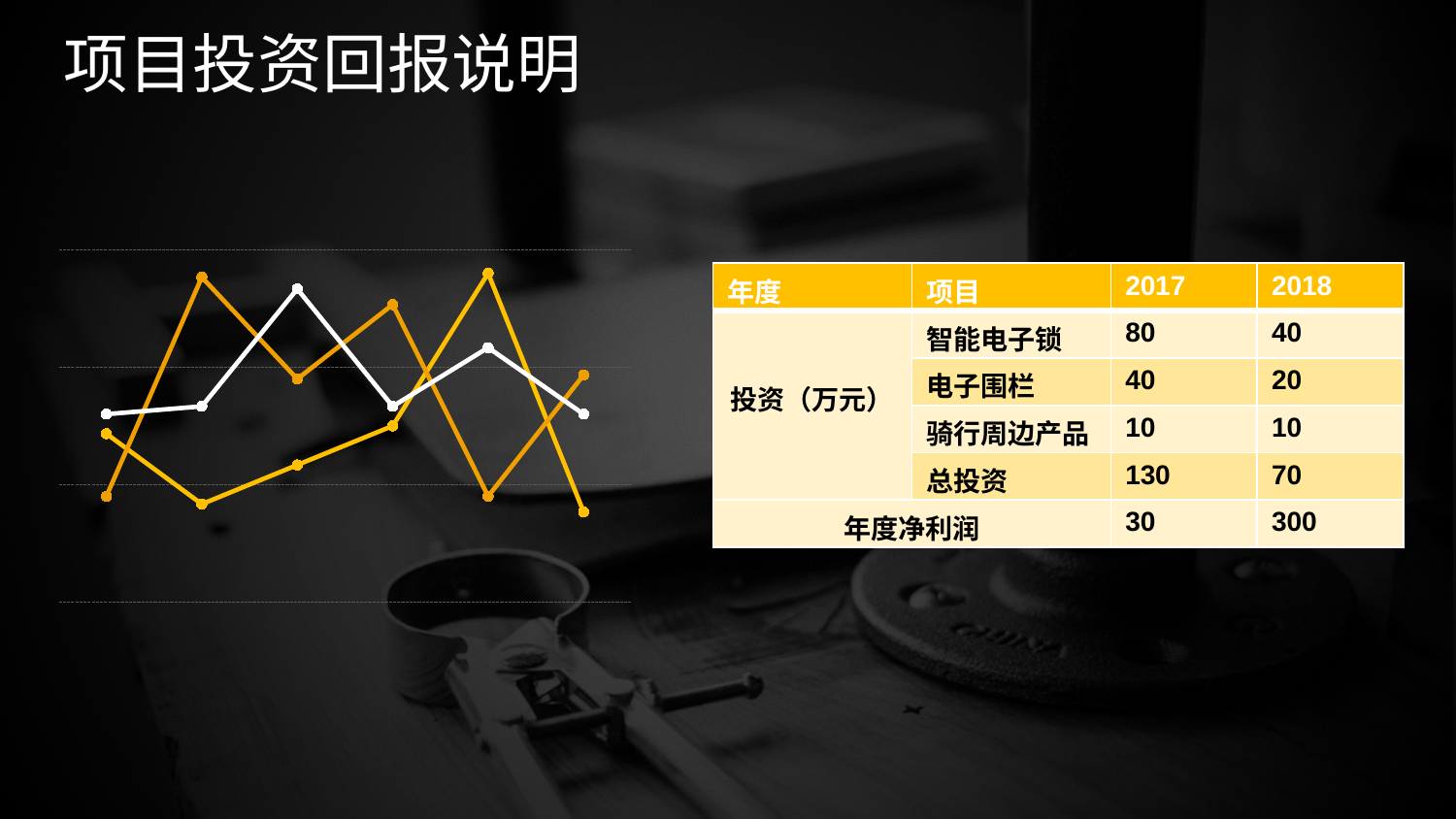

项目投资回报说明

### Chart

| Category | number1 | number2 | number3 |
|---|---|---|---|
| 2009 | 4.3 | 2.7 | 4.8 |
| 2010 | 2.5 | 8.3 | 5.0 |
| 2011 | 3.5 | 5.7 | 8.0 |
| 2012 | 4.5 | 7.6 | 5.0 |
| 2013 | 8.4 | 2.7 | 6.5 |
| 2014 | 2.3 | 5.8 | 4.8 |
| 年度 | 项目 | 2017 | 2018 |
| --- | --- | --- | --- |
| 投资（万元） | 智能电子锁 | 80 | 40 |
|  | 电子围栏 | 40 | 20 |
|  | 骑行周边产品 | 10 | 10 |
|  | 总投资 | 130 | 70 |
| 年度净利润 |  | 30 | 300 |